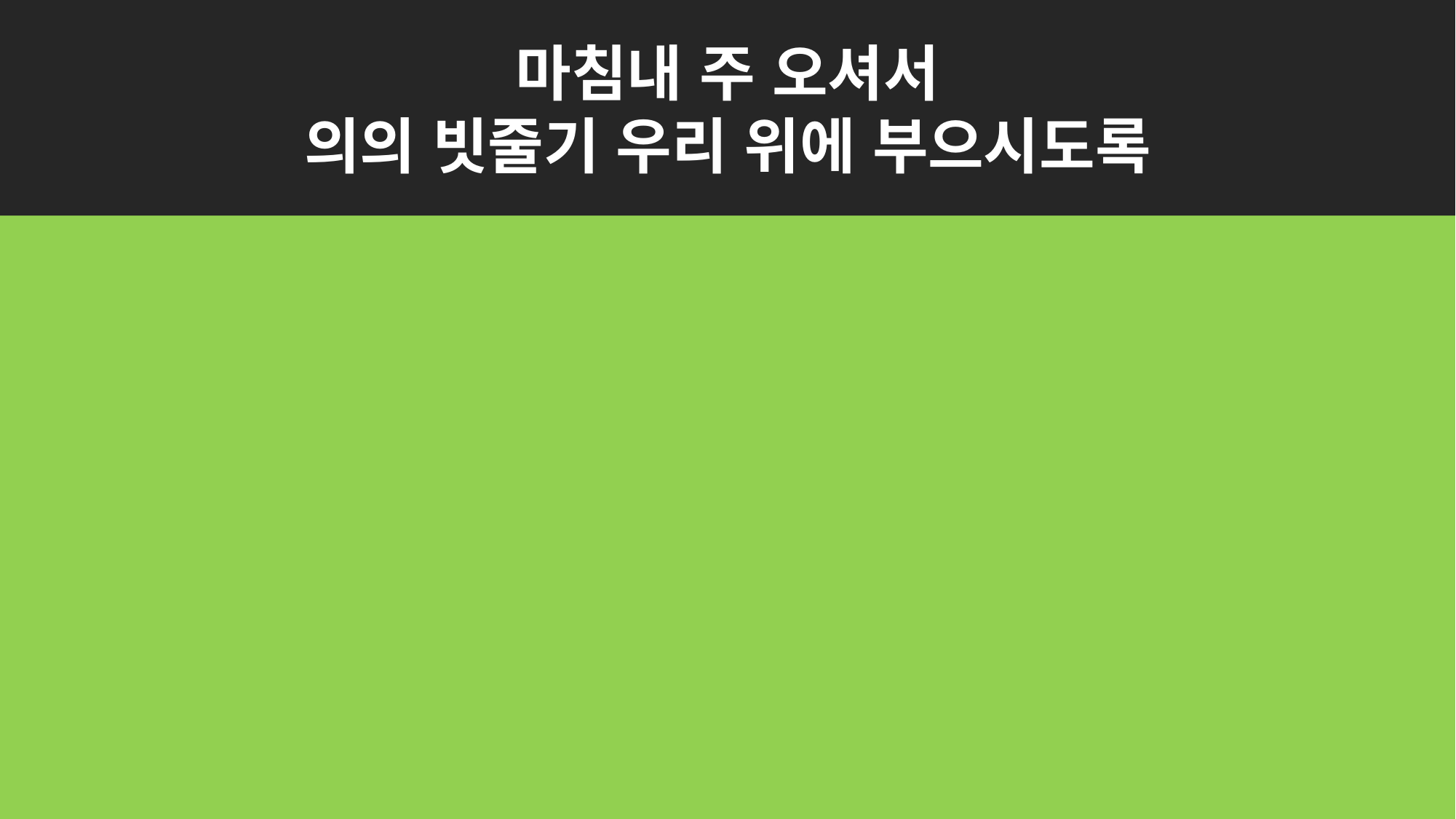

마침내 주 오셔서
의의 빗줄기 우리 위에 부으시도록